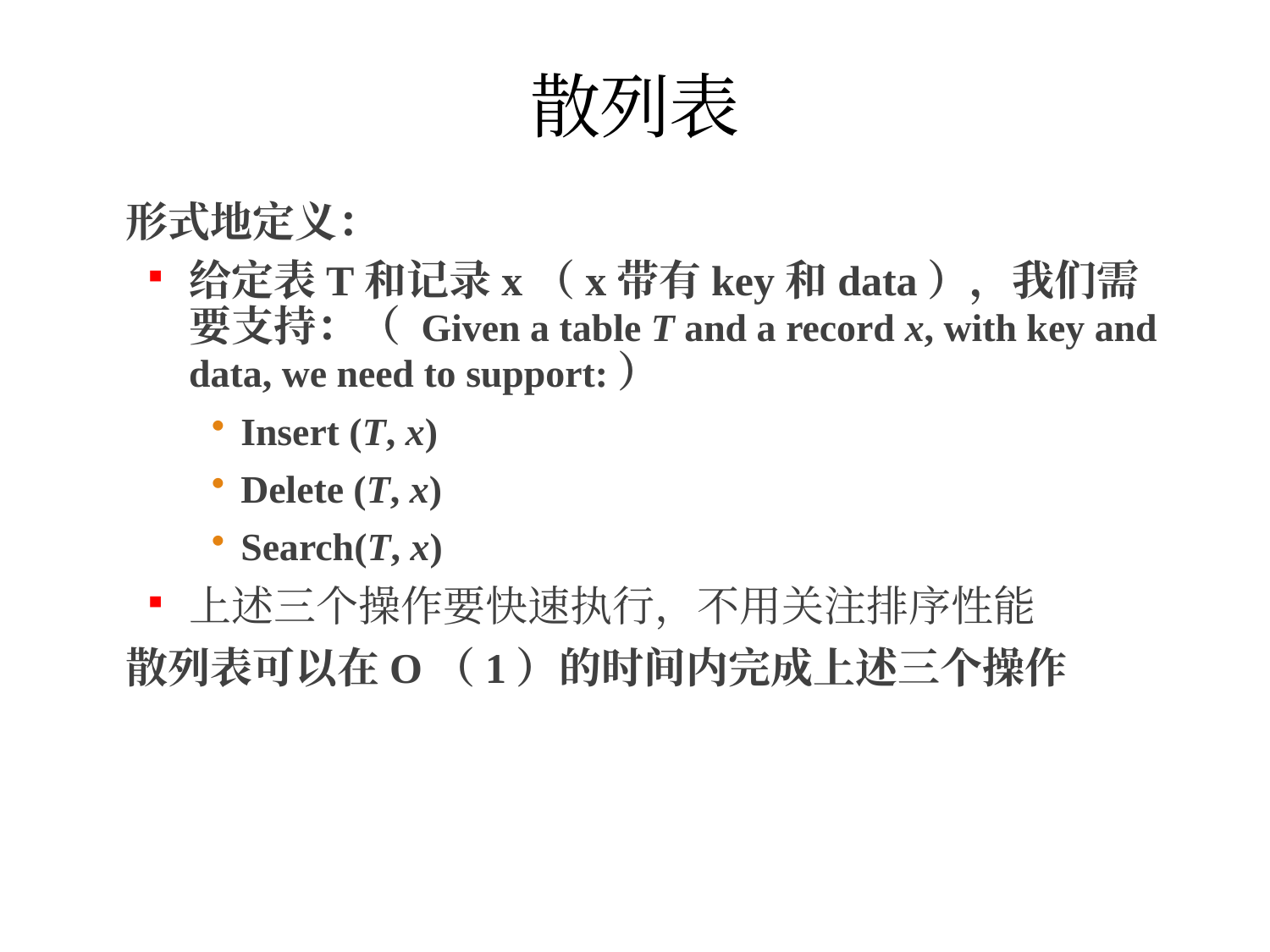

# 散列表
形式地定义：
给定表T和记录x（x带有key和data），我们需要支持：（ Given a table T and a record x, with key and data, we need to support:）
Insert (T, x)
Delete (T, x)
Search(T, x)
上述三个操作要快速执行，不用关注排序性能
散列表可以在O（1）的时间内完成上述三个操作